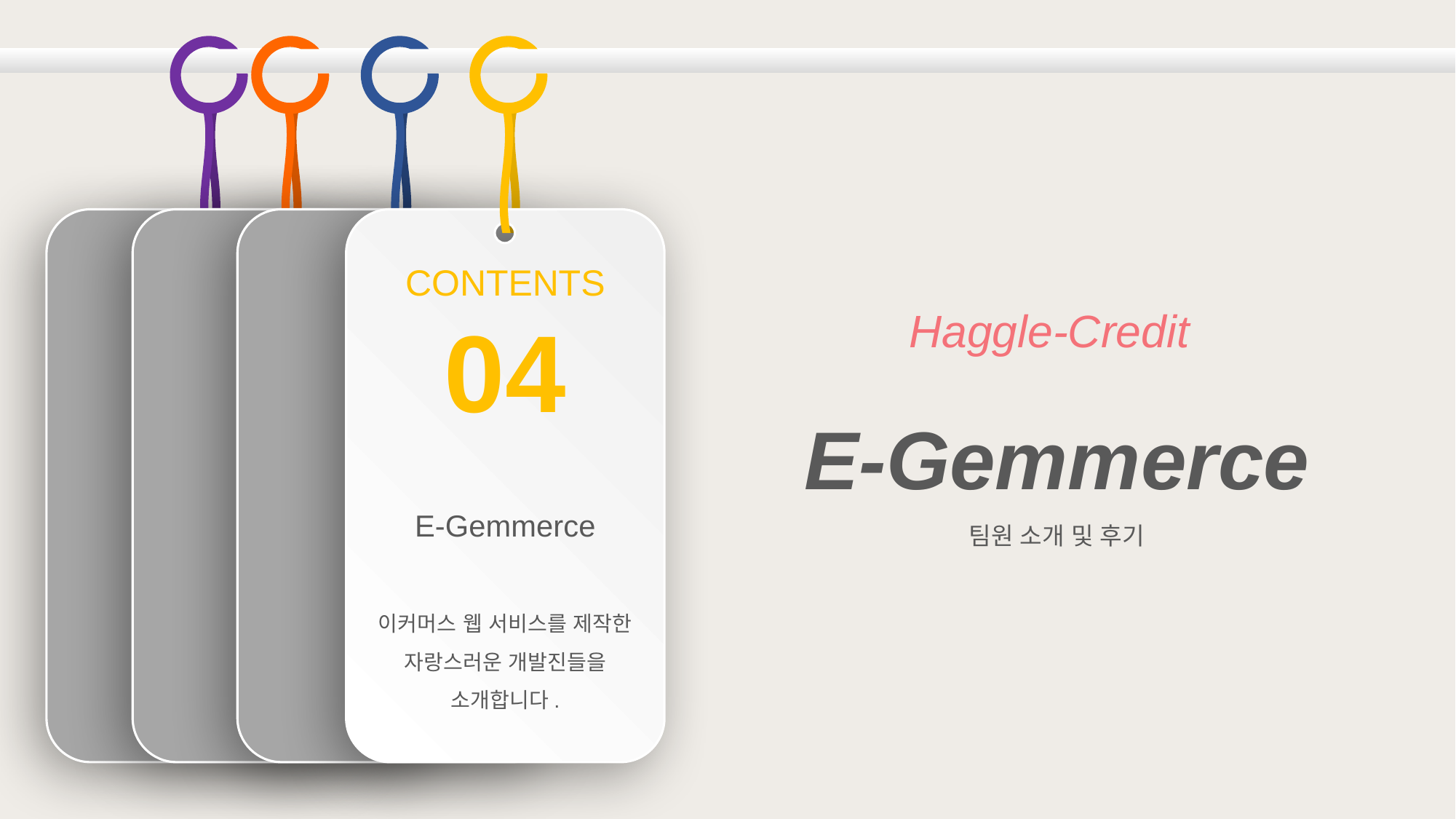

CONTENTS
04

E-Gemmerce

이커머스 웹 서비스를 제작한 자랑스러운 개발진들을 소개합니다.

Haggle-Credit
E-Gemmerce
팀원 소개 및 후기